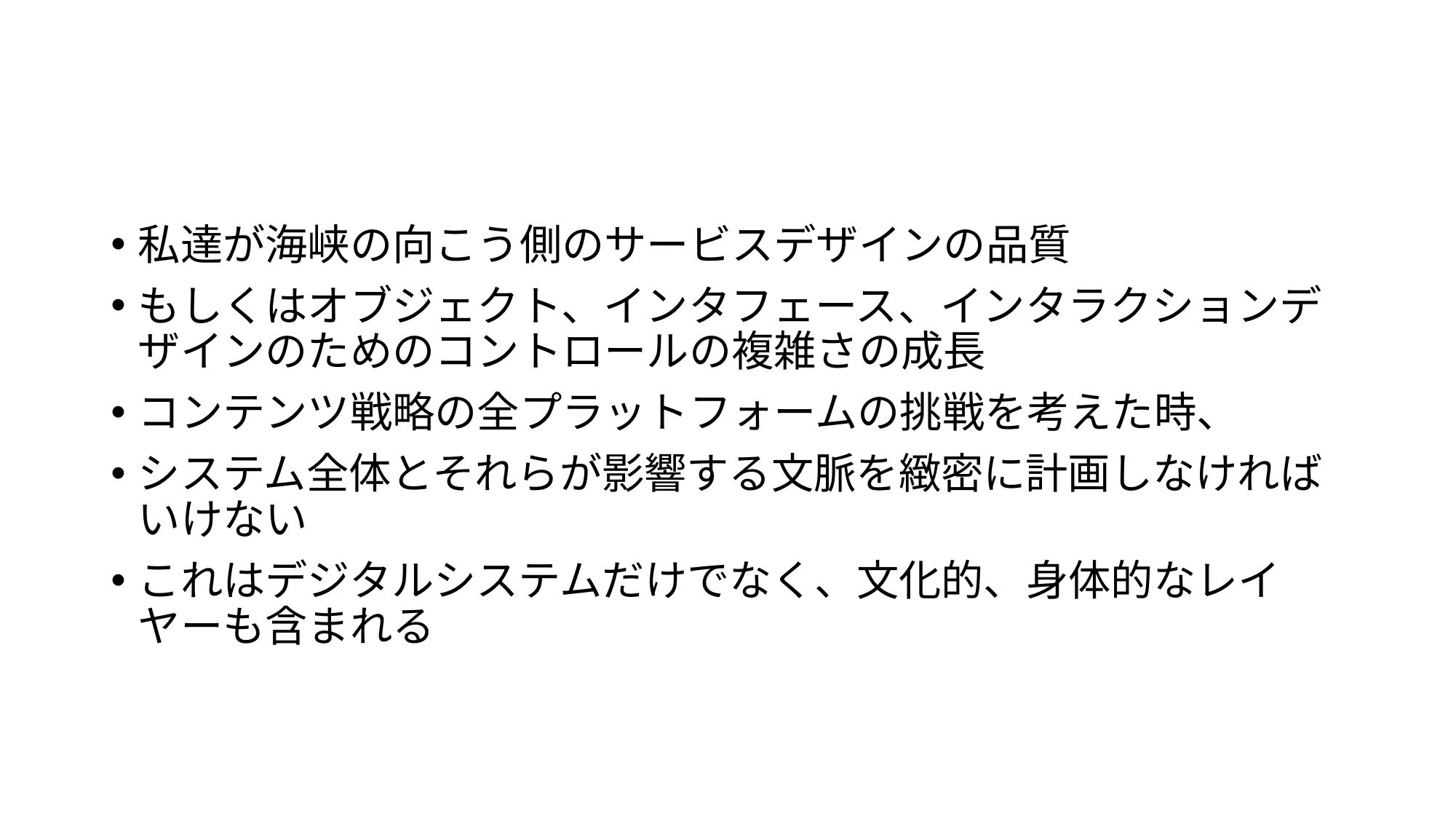

#
私達が海峡の向こう側のサービスデザインの品質
もしくはオブジェクト、インタフェース、インタラクションデザインのためのコントロールの複雑さの成長
コンテンツ戦略の全プラットフォームの挑戦を考えた時、
システム全体とそれらが影響する文脈を緻密に計画しなければいけない
これはデジタルシステムだけでなく、文化的、身体的なレイヤーも含まれる